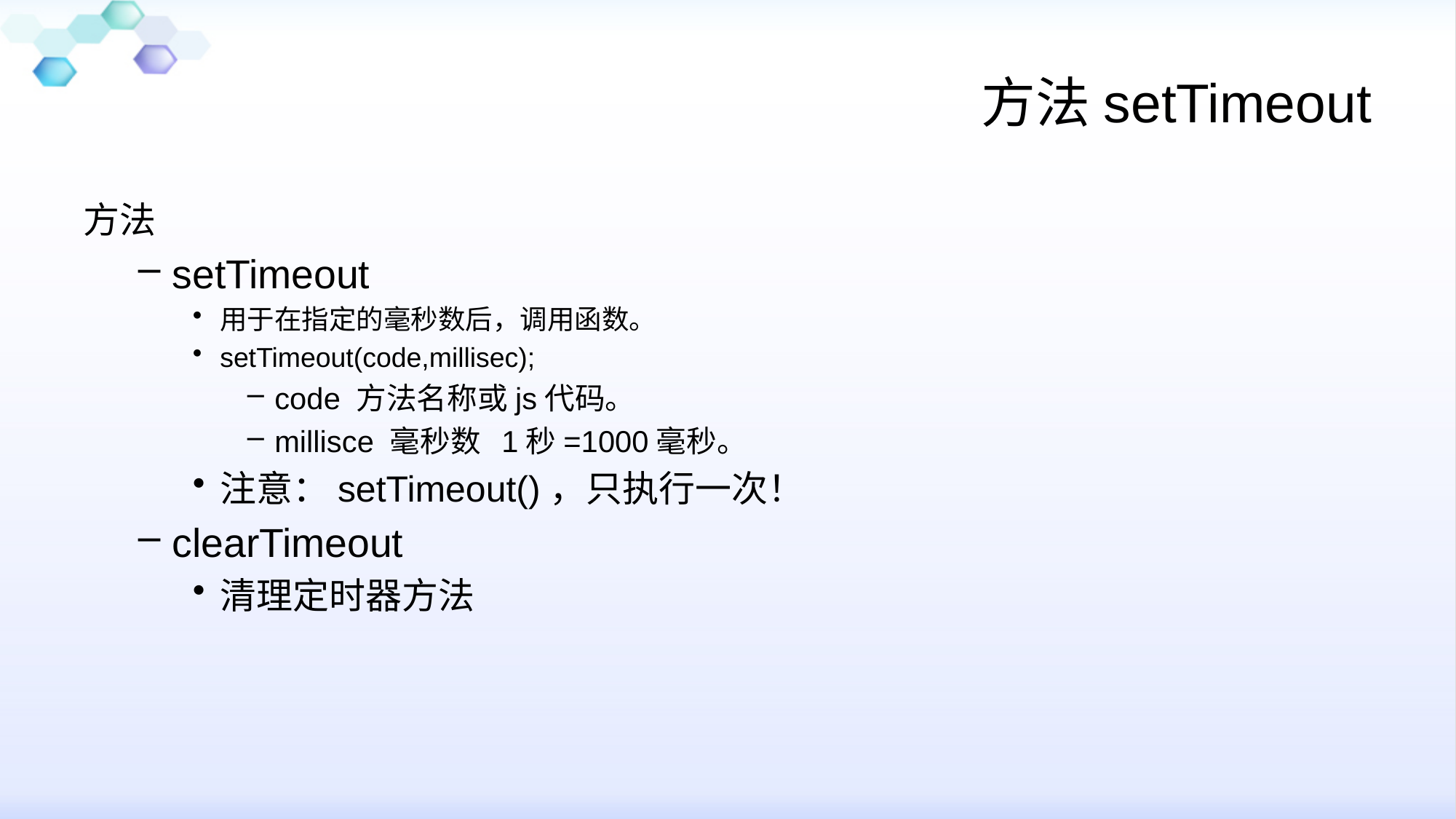

# 方法setTimeout
方法
setTimeout
用于在指定的毫秒数后，调用函数。
setTimeout(code,millisec);
code 方法名称或js代码。
millisce 毫秒数  1秒=1000毫秒。
注意：setTimeout()，只执行一次！
clearTimeout
清理定时器方法